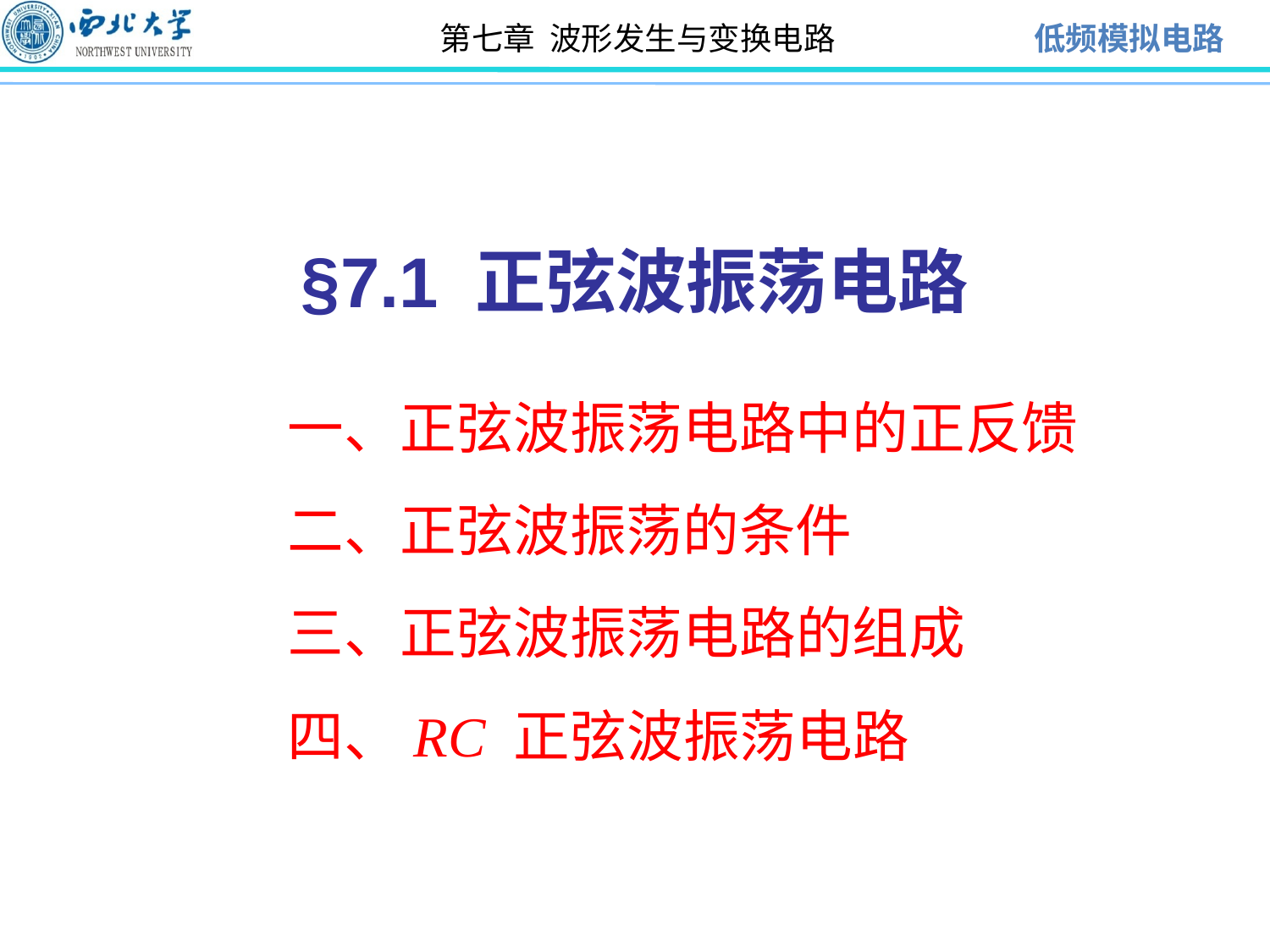

# §7.1 正弦波振荡电路
一、正弦波振荡电路中的正反馈
二、正弦波振荡的条件
三、正弦波振荡电路的组成
四、RC 正弦波振荡电路